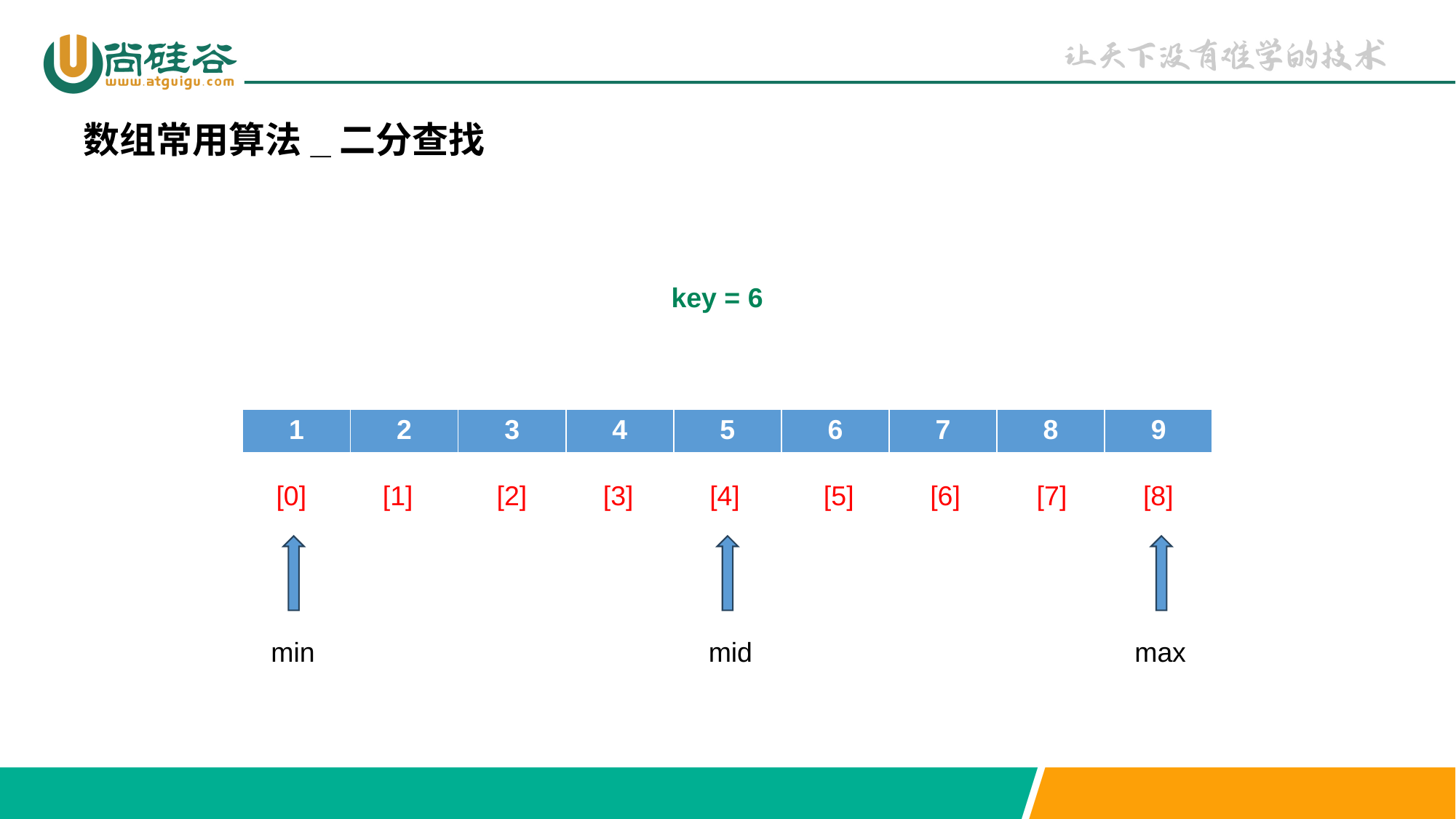

数组常用算法_二分查找
key = 6
| 1 | 2 | 3 | 4 | 5 | 6 | 7 | 8 | 9 |
| --- | --- | --- | --- | --- | --- | --- | --- | --- |
   [0]          [1]           [2]          [3]          [4]           [5]          [6]          [7]          [8]

min
mid
max